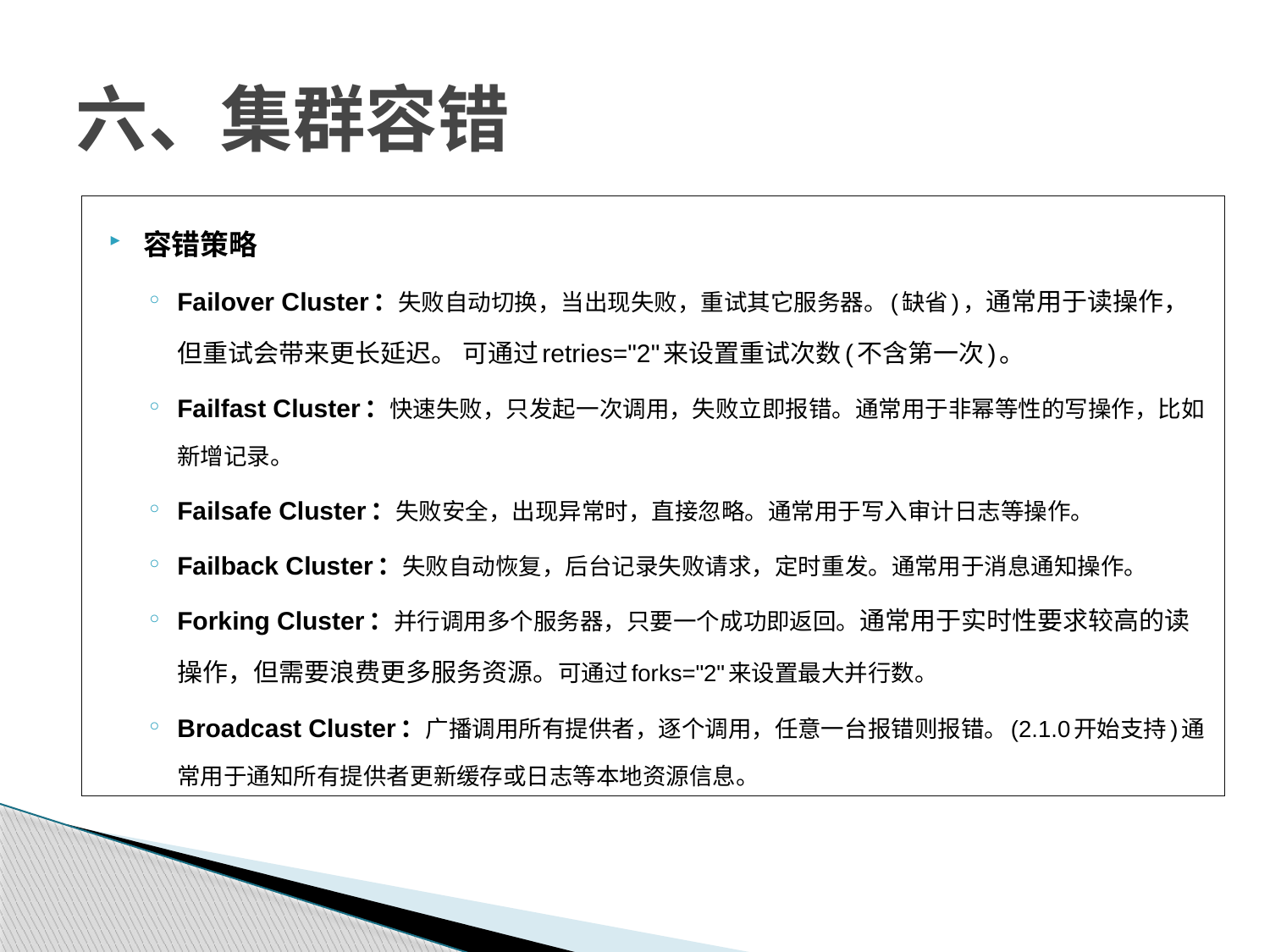

# 六、集群容错
容错策略
Failover Cluster：失败自动切换，当出现失败，重试其它服务器。(缺省)，通常用于读操作，但重试会带来更长延迟。 可通过retries="2"来设置重试次数(不含第一次)。
Failfast Cluster：快速失败，只发起一次调用，失败立即报错。通常用于非幂等性的写操作，比如新增记录。
Failsafe Cluster：失败安全，出现异常时，直接忽略。通常用于写入审计日志等操作。
Failback Cluster：失败自动恢复，后台记录失败请求，定时重发。通常用于消息通知操作。
Forking Cluster：并行调用多个服务器，只要一个成功即返回。通常用于实时性要求较高的读操作，但需要浪费更多服务资源。可通过forks="2"来设置最大并行数。
Broadcast Cluster：广播调用所有提供者，逐个调用，任意一台报错则报错。(2.1.0开始支持)通常用于通知所有提供者更新缓存或日志等本地资源信息。
集群方式
dubbo如何集群，同一个服务部署多台机或者同一台机不同端口在注册中心注册。客户端就通过访问规则访问集群内的不同节点的服务。
集群只需多个相同服务注册相同的注册中心。在每个服务器端的节点服务配置相同集群策略和访问策略。
对于客户端是透明。客户端通过框架决定访问那个服务节点。客户端通过注册中心提供的服务端的协议信息，客户端决定访问那个节点
集群策略
Random LoadBalance ： 随机，按权重设置随机概率（推荐使用）
RoundRobin LoadBalance ： 轮循，按公约后的权重设置轮循比率
LeastActive LoadBalance ： 最少活跃调用数，相同活跃数的随机，活跃数指调用前后计数差，使慢的机器收到更少请求。
ConsistentHash LoadBalance : 一致性Hash，相同参数的请求总是发到同一提供者，当某一台提供者挂时，原本发往该提供者的请求，基于虚拟节点，平摊到其它提供者，不会引起剧烈变动